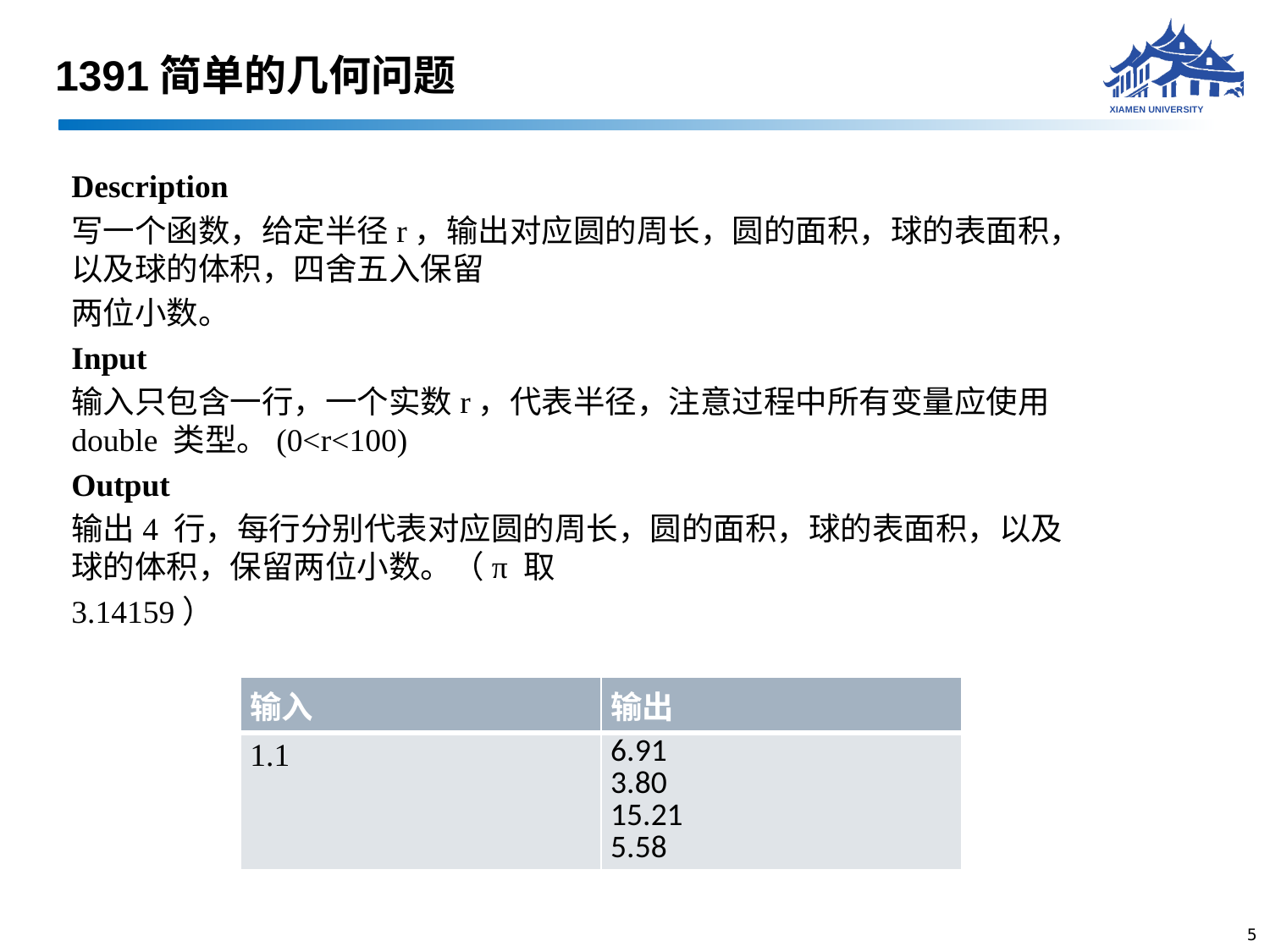

# 1391简单的几何问题
Description
写一个函数，给定半径r，输出对应圆的周长，圆的面积，球的表面积，以及球的体积，四舍五入保留
两位小数。
Input
输入只包含一行，一个实数r，代表半径，注意过程中所有变量应使用double 类型。(0<r<100)
Output
输出4 行，每行分别代表对应圆的周长，圆的面积，球的表面积，以及球的体积，保留两位小数。（π 取
3.14159）
| 输入 | 输出 |
| --- | --- |
| 1.1 | 6.91 3.80 15.21 5.58 |
5